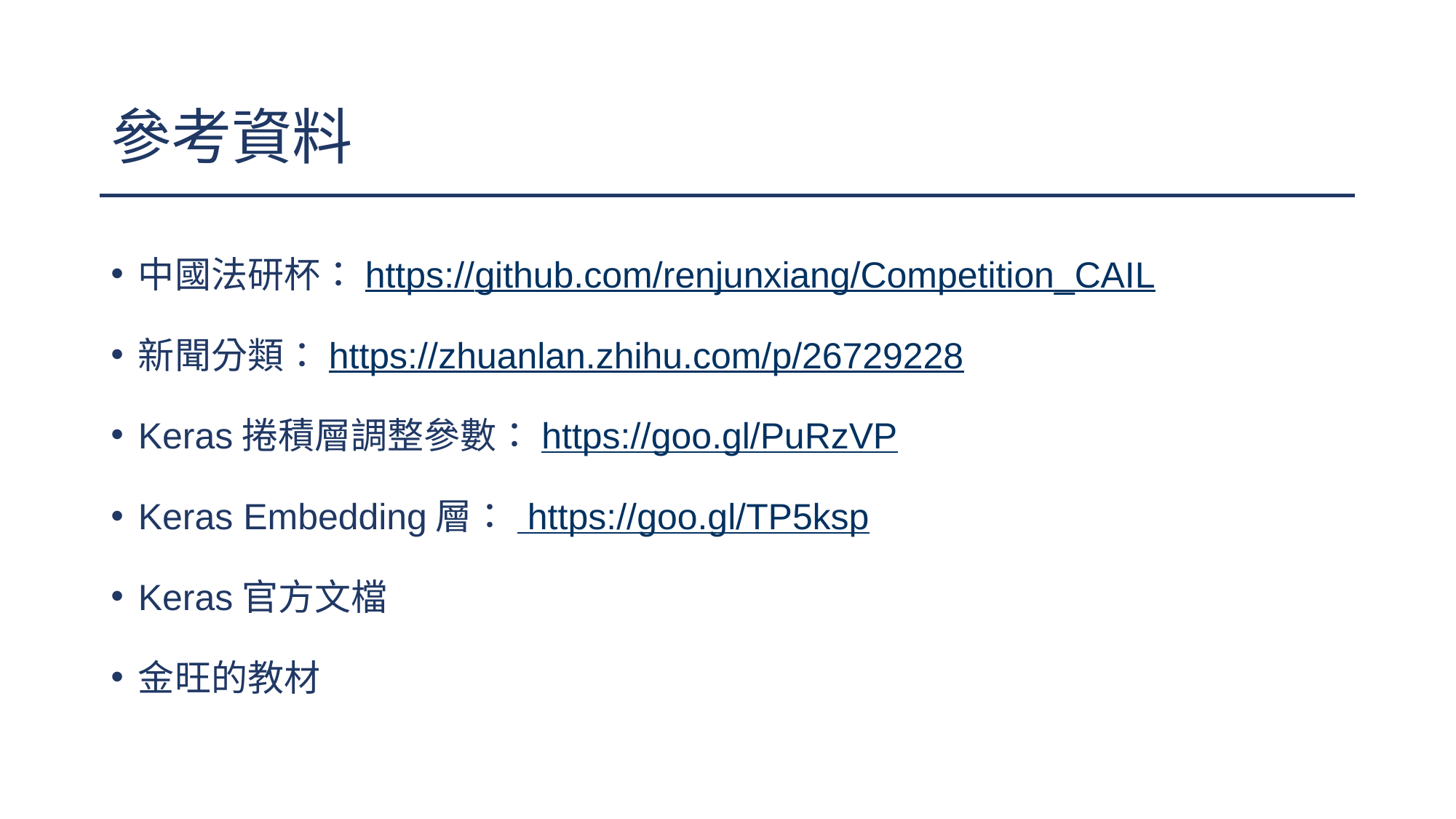

# 參考資料
中國法研杯：https://github.com/renjunxiang/Competition_CAIL
新聞分類：https://zhuanlan.zhihu.com/p/26729228
Keras捲積層調整參數：https://goo.gl/PuRzVP
Keras Embedding層： https://goo.gl/TP5ksp
Keras官方文檔
金旺的教材